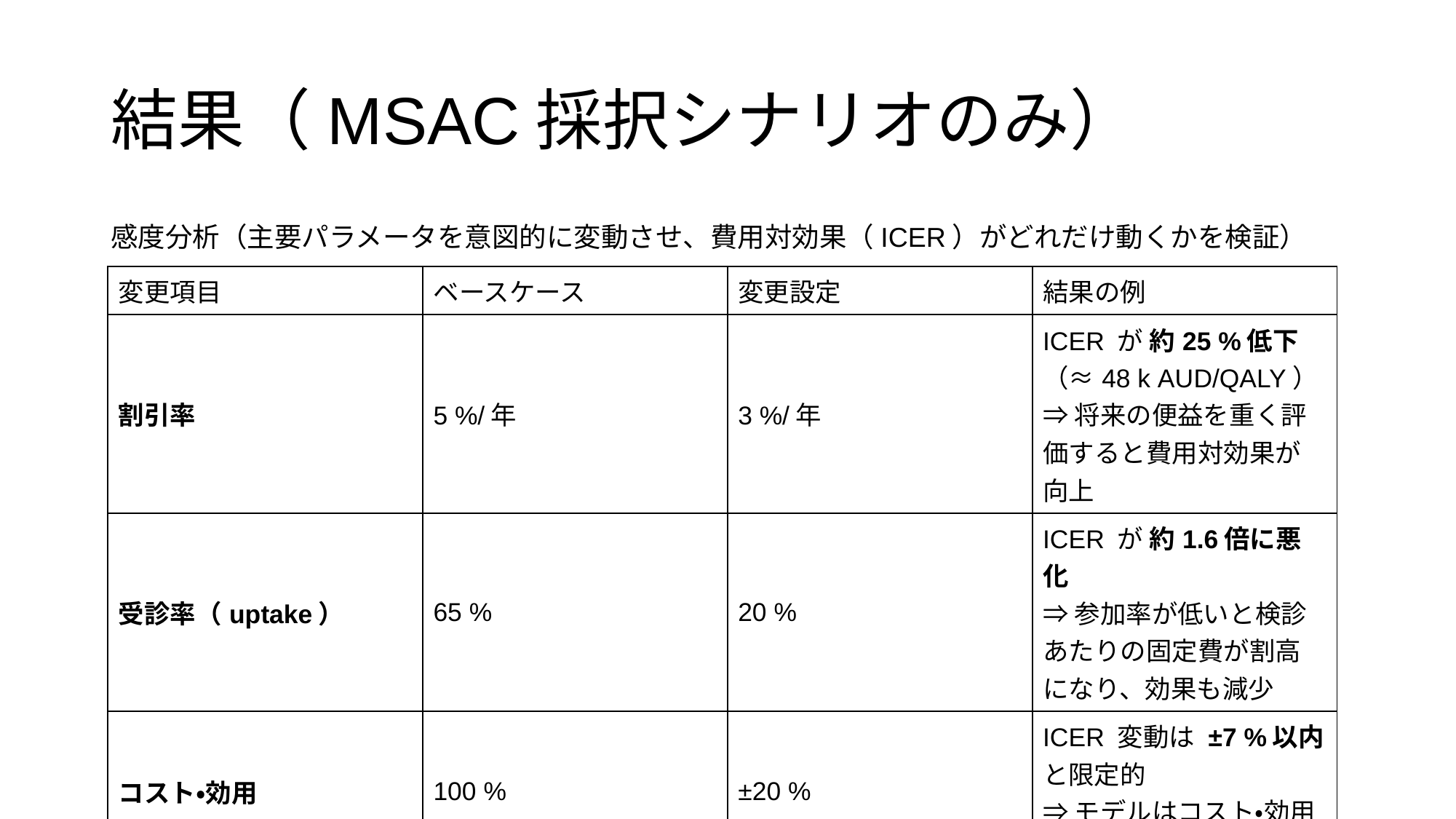

# 結果（MSAC採択シナリオのみ）
感度分析（主要パラメータを意図的に変動させ、費用対効果（ICER）がどれだけ動くかを検証）

| 変更項目 | ベースケース | 変更設定 | 結果の例 |
| --- | --- | --- | --- |
| 割引率 | 5 %/年 | 3 %/年 | ICER が 約25 %低下（≈48 k AUD/QALY） ⇒ 将来の便益を重く評価すると費用対効果が向上 |
| 受診率（uptake） | 65 % | 20 % | ICER が 約1.6倍に悪化 ⇒ 参加率が低いと検診あたりの固定費が割高になり、効果も減少 |
| コスト・効用 | 100 % | ±20 % | ICER 変動は ±7 %以内 と限定的 ⇒ モデルはコスト・効用の誤差には比較的安定 |